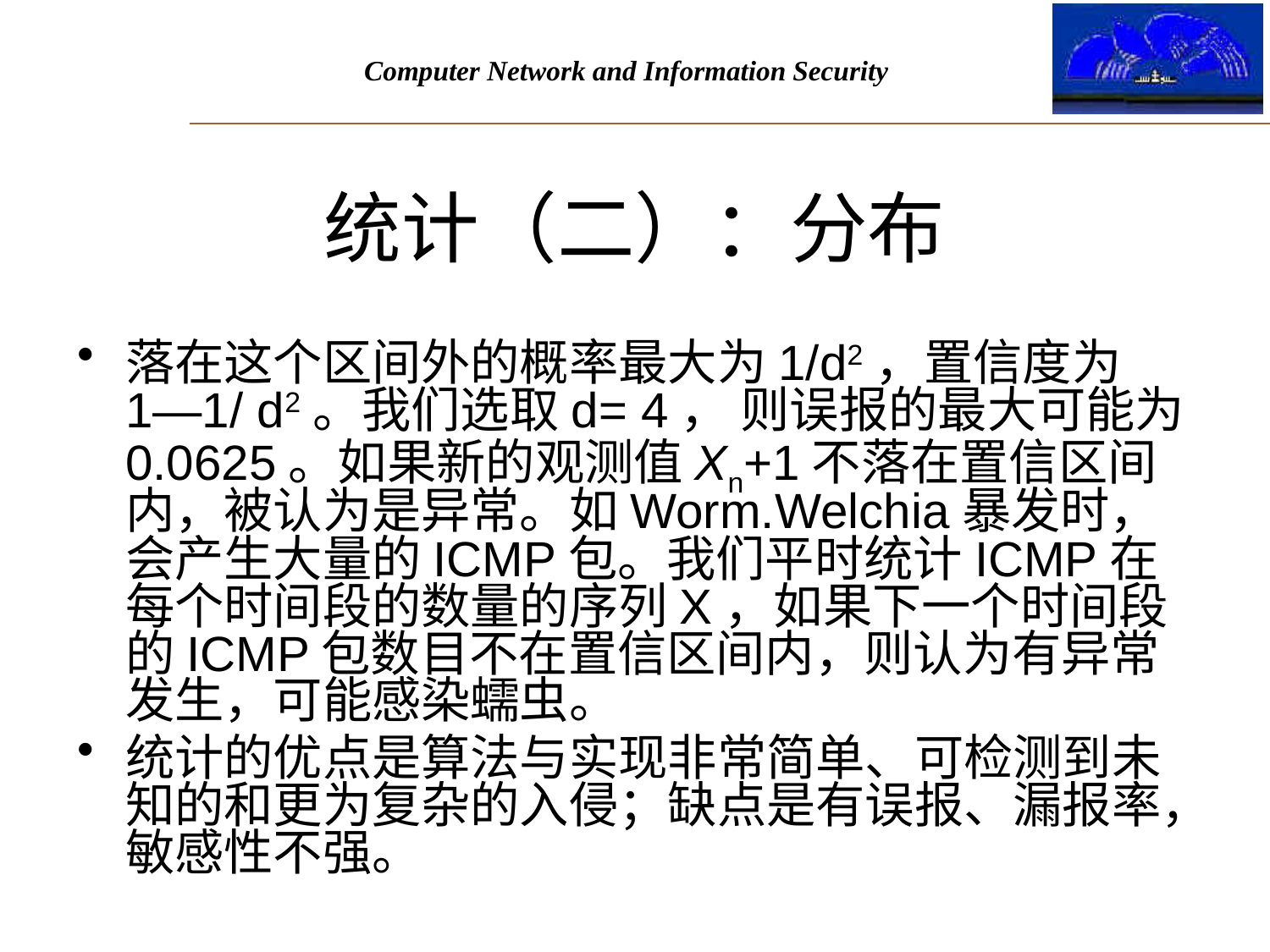

# 统计（二）：分布
落在这个区间外的概率最大为1/d2，置信度为1―1/ d2。我们选取d= 4， 则误报的最大可能为0.0625。如果新的观测值Xn+1不落在置信区间内，被认为是异常。如Worm.Welchia暴发时，会产生大量的ICMP包。我们平时统计ICMP在每个时间段的数量的序列X，如果下一个时间段的ICMP包数目不在置信区间内，则认为有异常发生，可能感染蠕虫。
统计的优点是算法与实现非常简单、可检测到未知的和更为复杂的入侵；缺点是有误报、漏报率，敏感性不强。